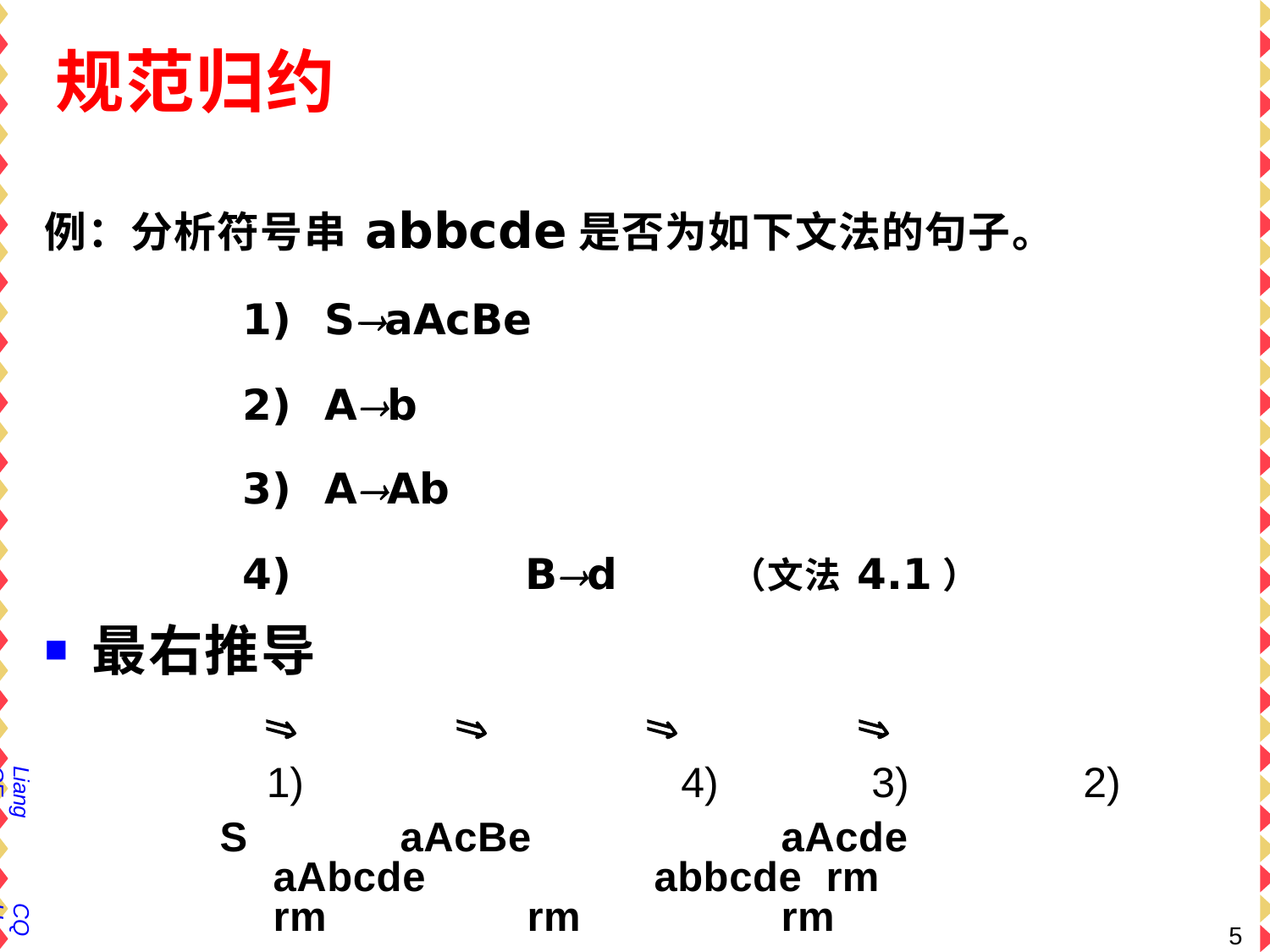

# 规范归约
例：分析符号串abbcde是否为如下文法的句子。
S→aAcBe
A→b
A→Ab
4)	B→d	（文法4.1）
最右推导

1)	4)	3)	2)
S		aAcBe		aAcde		aAbcde		abbcde  rm		rm		rm		rm
⇑
⇑
⇑
⇑
Liang GE
CQU
53